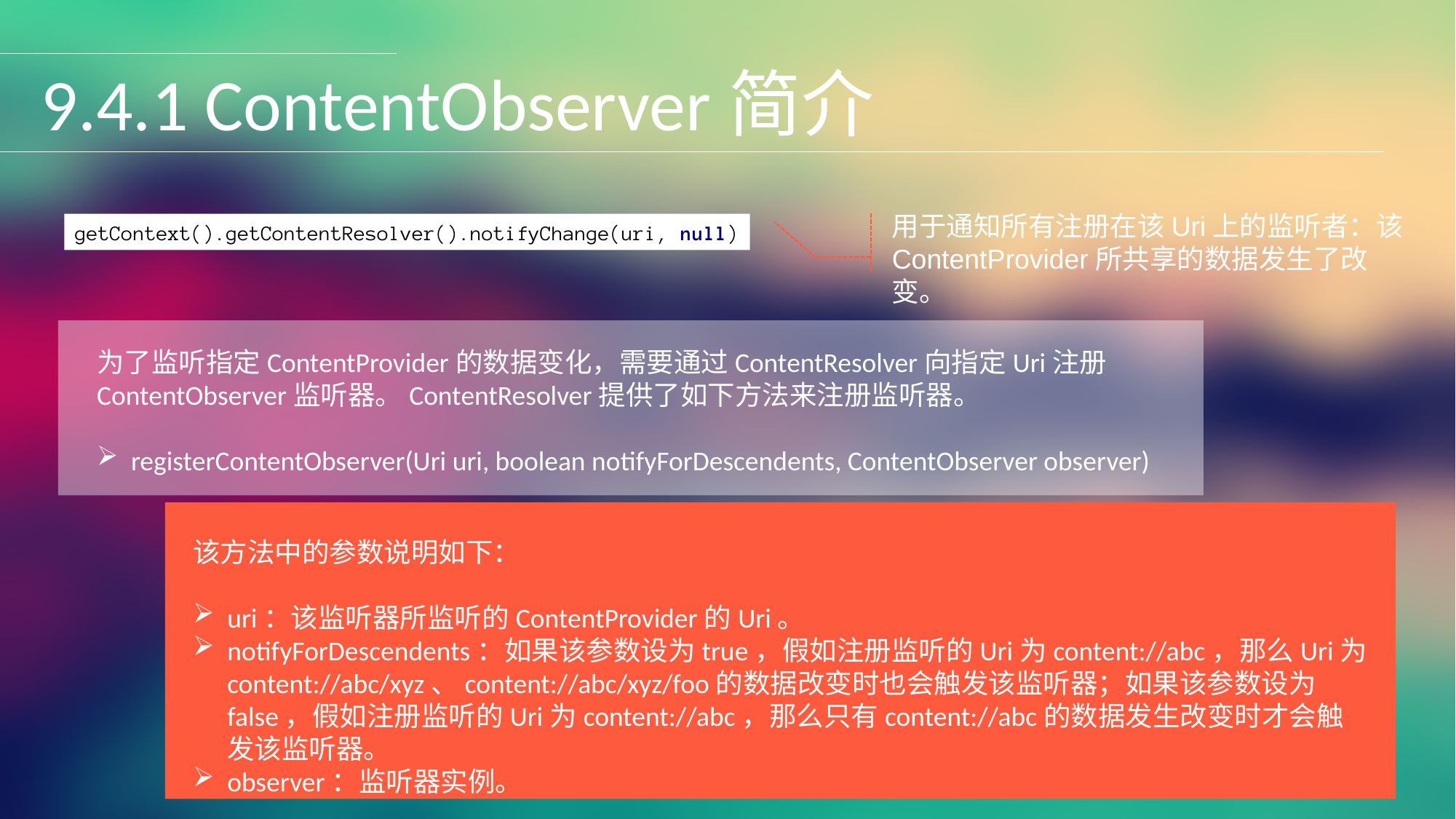

9.4.1 ContentObserver简介
用于通知所有注册在该Uri上的监听者：该ContentProvider所共享的数据发生了改变。
getContext().getContentResolver().notifyChange(uri, null)

为了监听指定ContentProvider的数据变化，需要通过ContentResolver向指定Uri注册ContentObserver监听器。ContentResolver提供了如下方法来注册监听器。

registerContentObserver(Uri uri, boolean notifyForDescendents, ContentObserver observer)

该方法中的参数说明如下：

uri：该监听器所监听的ContentProvider的Uri。
notifyForDescendents：如果该参数设为true，假如注册监听的Uri为content://abc，那么Uri为content://abc/xyz、content://abc/xyz/foo的数据改变时也会触发该监听器；如果该参数设为false，假如注册监听的Uri为content://abc，那么只有content://abc的数据发生改变时才会触发该监听器。
observer：监听器实例。